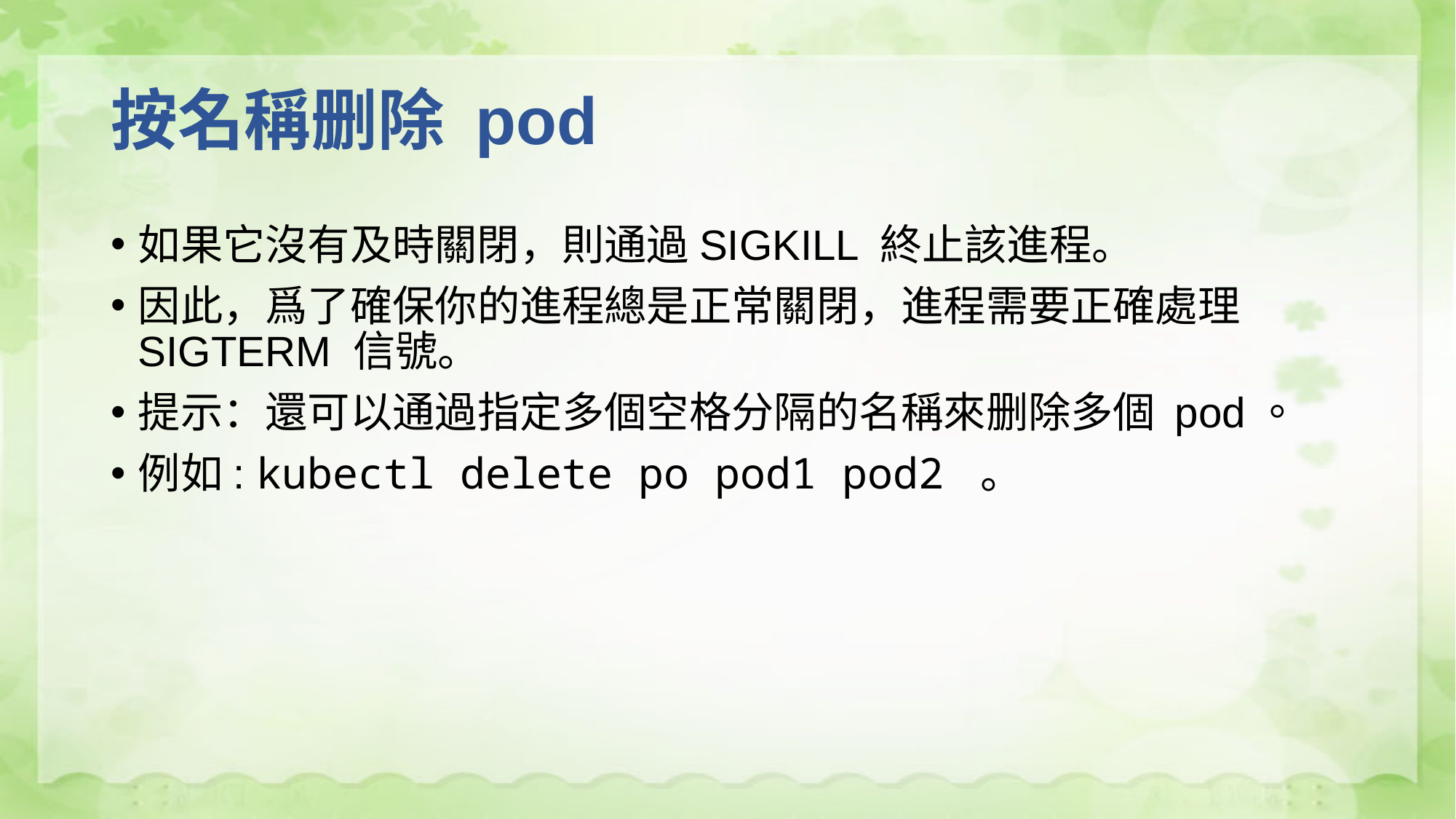

# 按名稱删除 pod
如果它沒有及時關閉，則通過SIGKILL 終止該進程。
因此，爲了確保你的進程總是正常關閉，進程需要正確處理 SIGTERM 信號。
提示：還可以通過指定多個空格分隔的名稱來删除多個 pod。
例如: kubectl delete po pod1 pod2 。